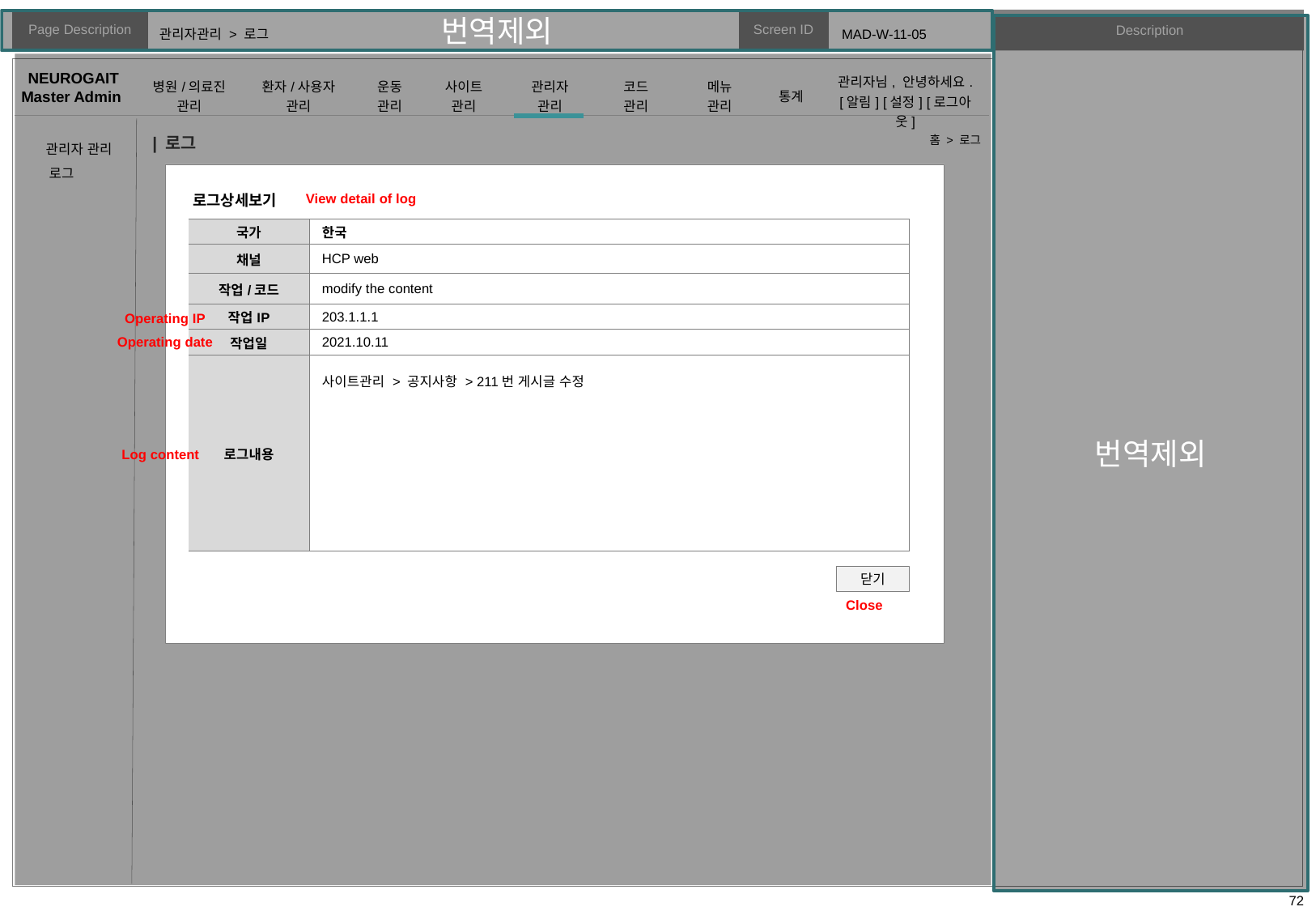

# 관리자관리 > 로그
MAD-W-11-05

| 로그
홈 > 로그

로그상세보기
View detail of log
| 국가 | 한국 |
| --- | --- |
| 채널 | HCP web |
| 작업/코드 | modify the content |
| 작업IP | 203.1.1.1 |
| 작업일 | 2021.10.11 |
| 로그내용 | 사이트관리 > 공지사항 > 211번 게시글 수정 |
Operating IP
Operating date
Log content
닫기
Close